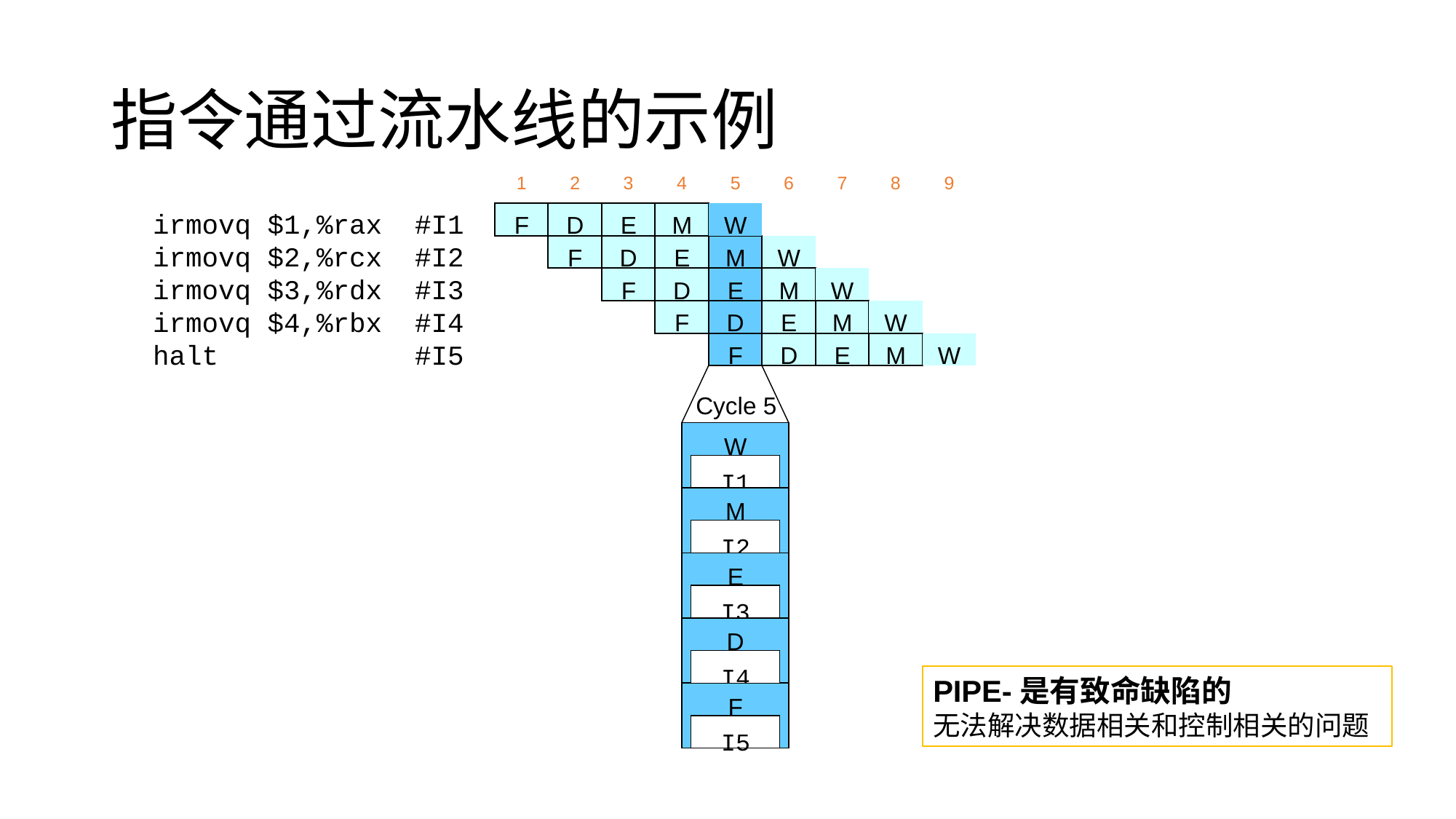

# 指令通过流水线的示例
1
2
3
4
5
6
7
8
9

F
D
E
M
W

F
D
E
M
W

F
D
E
M
W

F
D
E
M
W

F
D
E
M
W

Cycle 5

W

I1

M

I2

E

I3

D

I4

F

I5
irmovq $1,%rax  #I1
irmovq $2,%rcx  #I2
irmovq $3,%rdx  #I3
irmovq $4,%rbx  #I4
halt            #I5
PIPE-是有致命缺陷的
无法解决数据相关和控制相关的问题